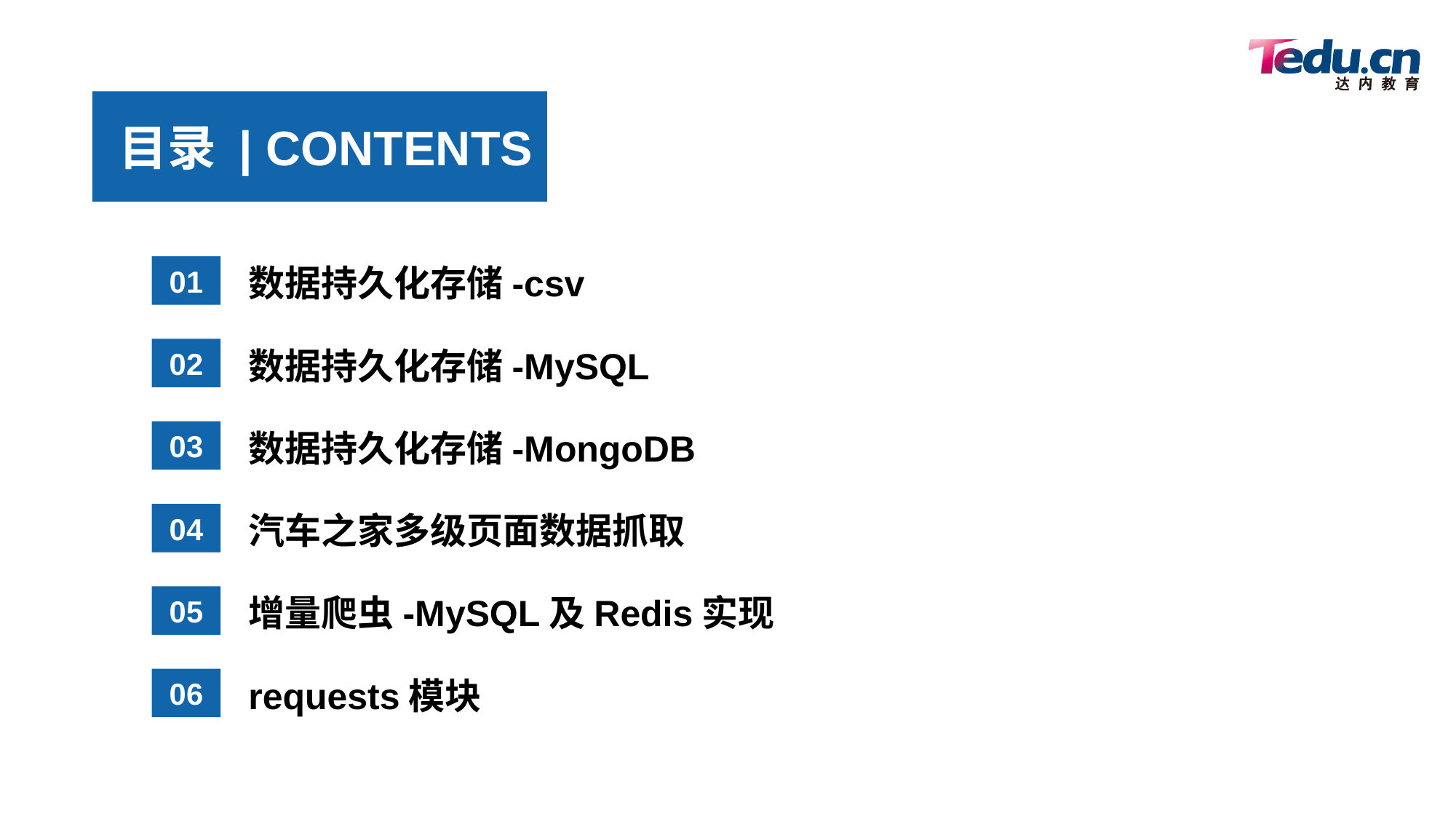

数据持久化存储-csv
数据持久化存储-MySQL
数据持久化存储-MongoDB
汽车之家多级页面数据抓取
增量爬虫-MySQL及Redis实现
requests模块